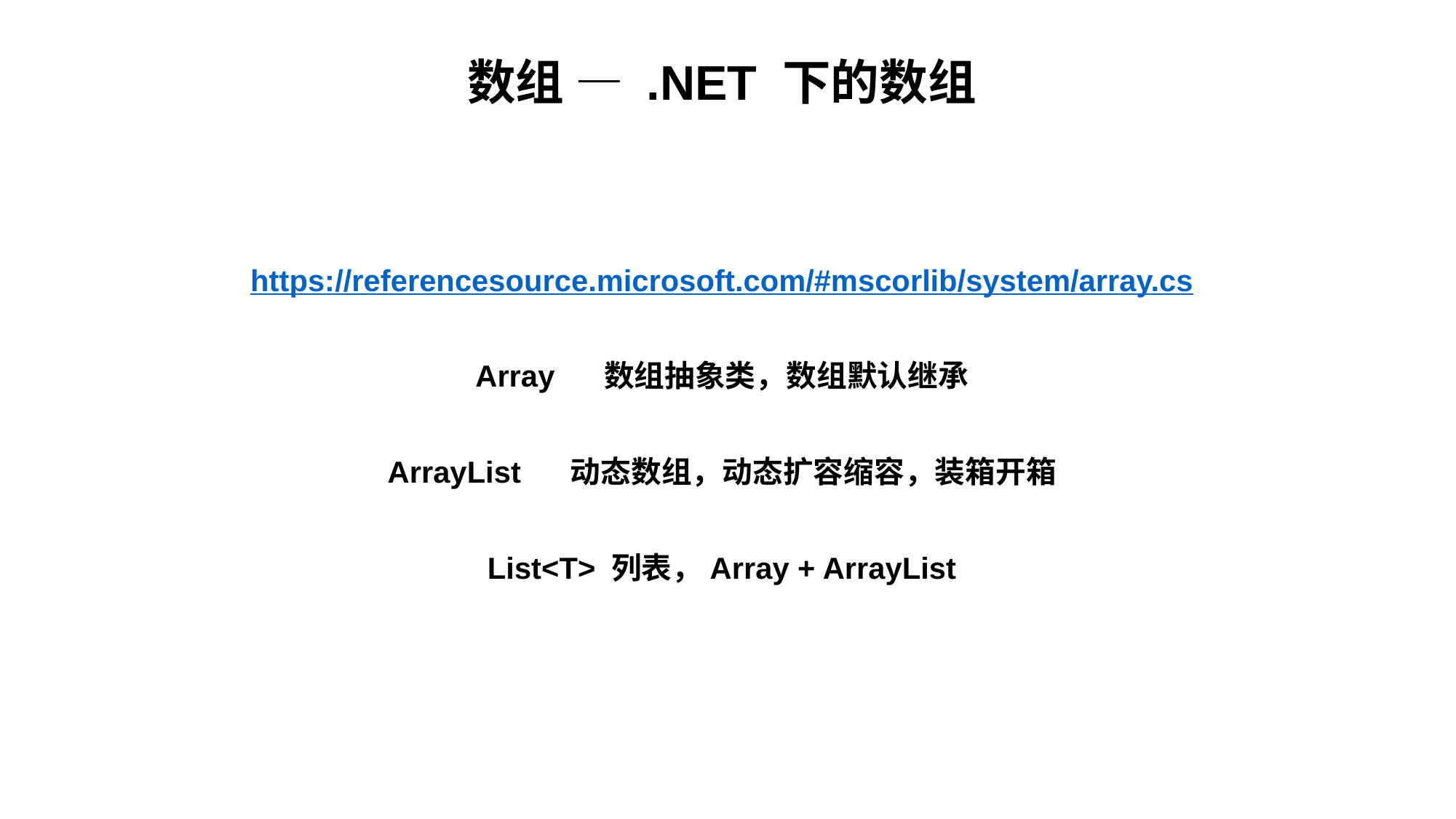

数组 — .NET 下的数组

https://referencesource.microsoft.com/#mscorlib/system/array.cs

Array     数组抽象类，数组默认继承

ArrayList     动态数组，动态扩容缩容，装箱开箱

List<T> 列表，Array + ArrayList